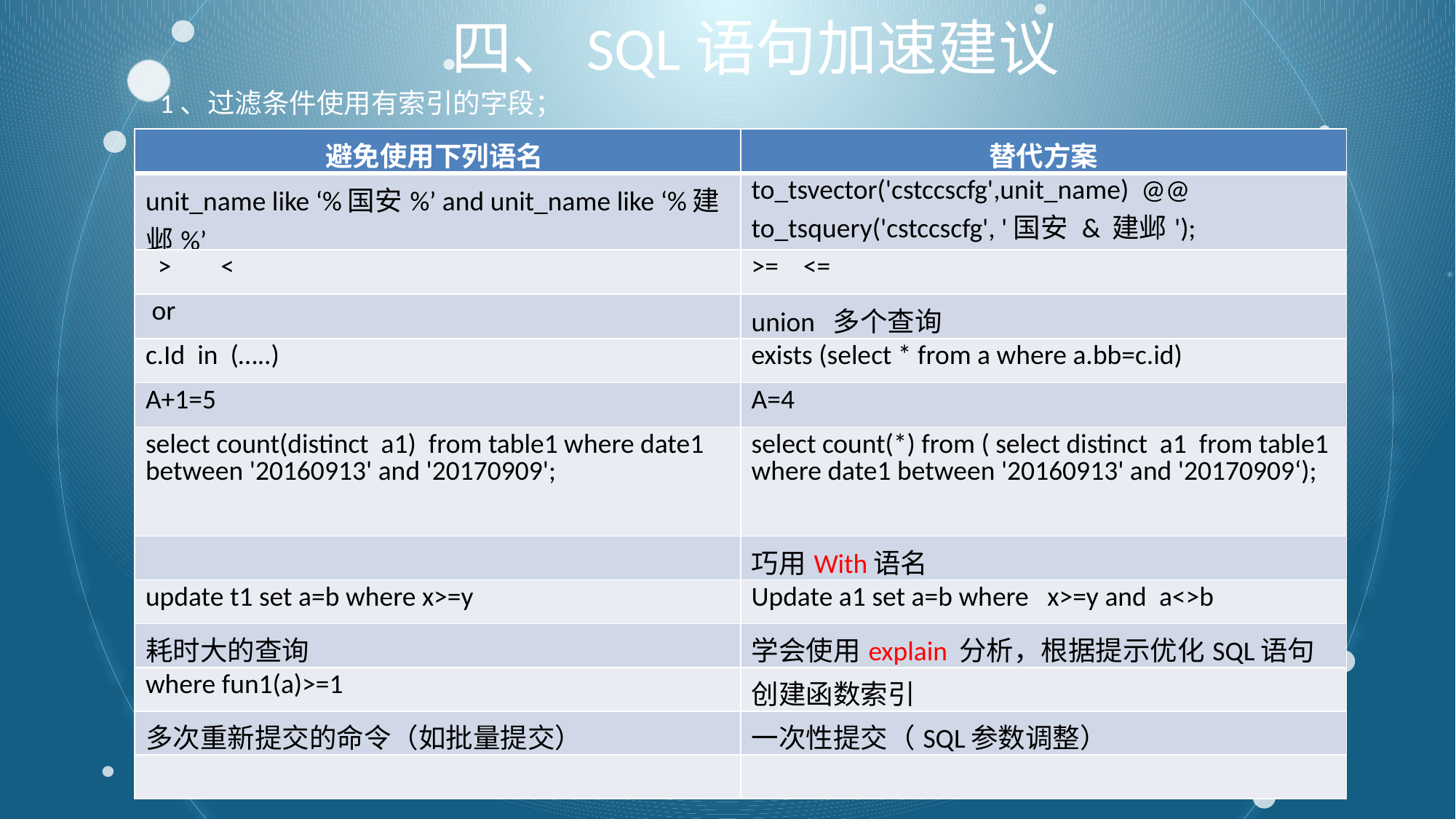

# 四、SQL语句加速建议
1、过滤条件使用有索引的字段；

| 避免使用下列语名 | 替代方案 |
| --- | --- |
| unit\_name like ‘%国安%’ and unit\_name like ‘%建邺%’ | to\_tsvector('cstccscfg',unit\_name) @@ to\_tsquery('cstccscfg', '国安 & 建邺'); |
| > < | >= <= |
| or | union 多个查询 |
| c.Id in (…..) | exists (select \* from a where a.bb=c.id) |
| A+1=5 | A=4 |
| select count(distinct a1) from table1 where date1 between '20160913' and '20170909'; | select count(\*) from ( select distinct a1 from table1 where date1 between '20160913' and '20170909‘); |
|  | 巧用With语名 |
| update t1 set a=b where x>=y | Update a1 set a=b where x>=y and a<>b |
| 耗时大的查询 | 学会使用explain 分析，根据提示优化SQL语句 |
| where fun1(a)>=1 | 创建函数索引 |
| 多次重新提交的命令（如批量提交） | 一次性提交（SQL参数调整） |
|  |  |